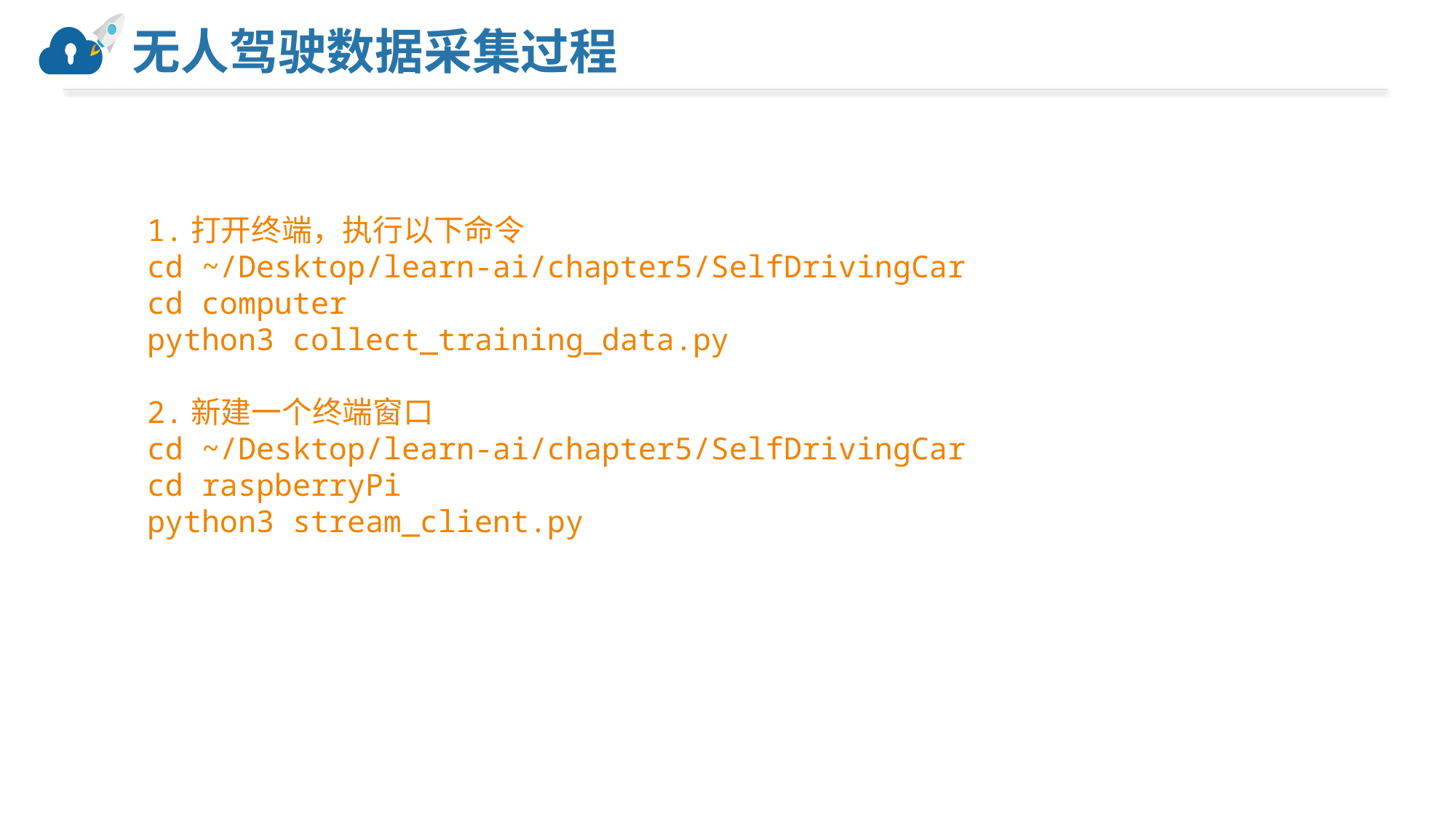

# 无人驾驶数据采集过程
1.打开终端，执行以下命令
cd ~/Desktop/learn-ai/chapter5/SelfDrivingCar
cd computer
python3 collect_training_data.py

2.新建一个终端窗口
cd ~/Desktop/learn-ai/chapter5/SelfDrivingCar
cd raspberryPi
python3 stream_client.py